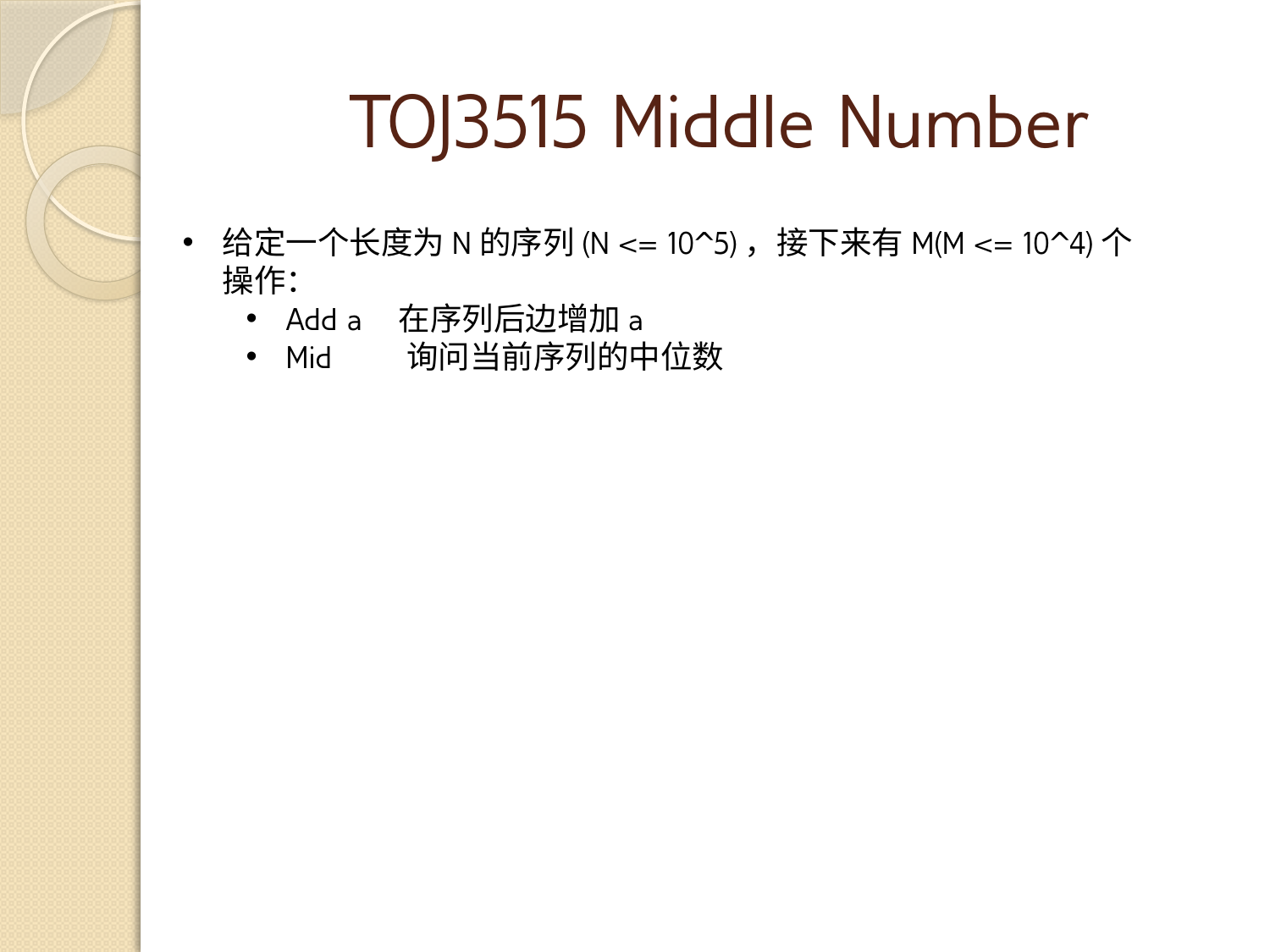

# TOJ3515 Middle Number
给定一个长度为N的序列(N <= 10^5)，接下来有M(M <= 10^4)个操作：
Add a   在序列后边增加a
Mid       询问当前序列的中位数